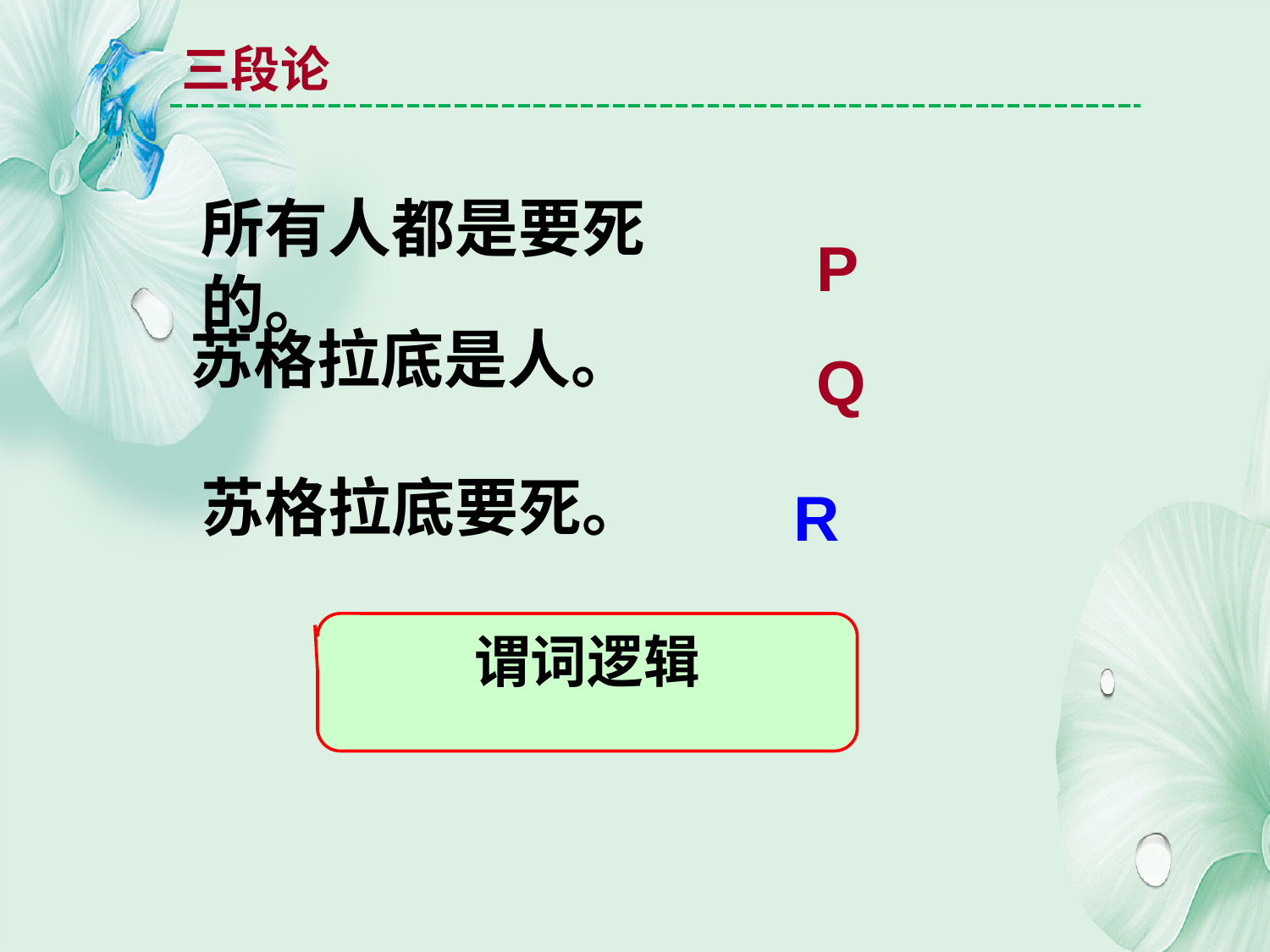

三段论
所有人都是要死的。
P
Q
苏格拉底是人。
苏格拉底要死。
R
谓词逻辑